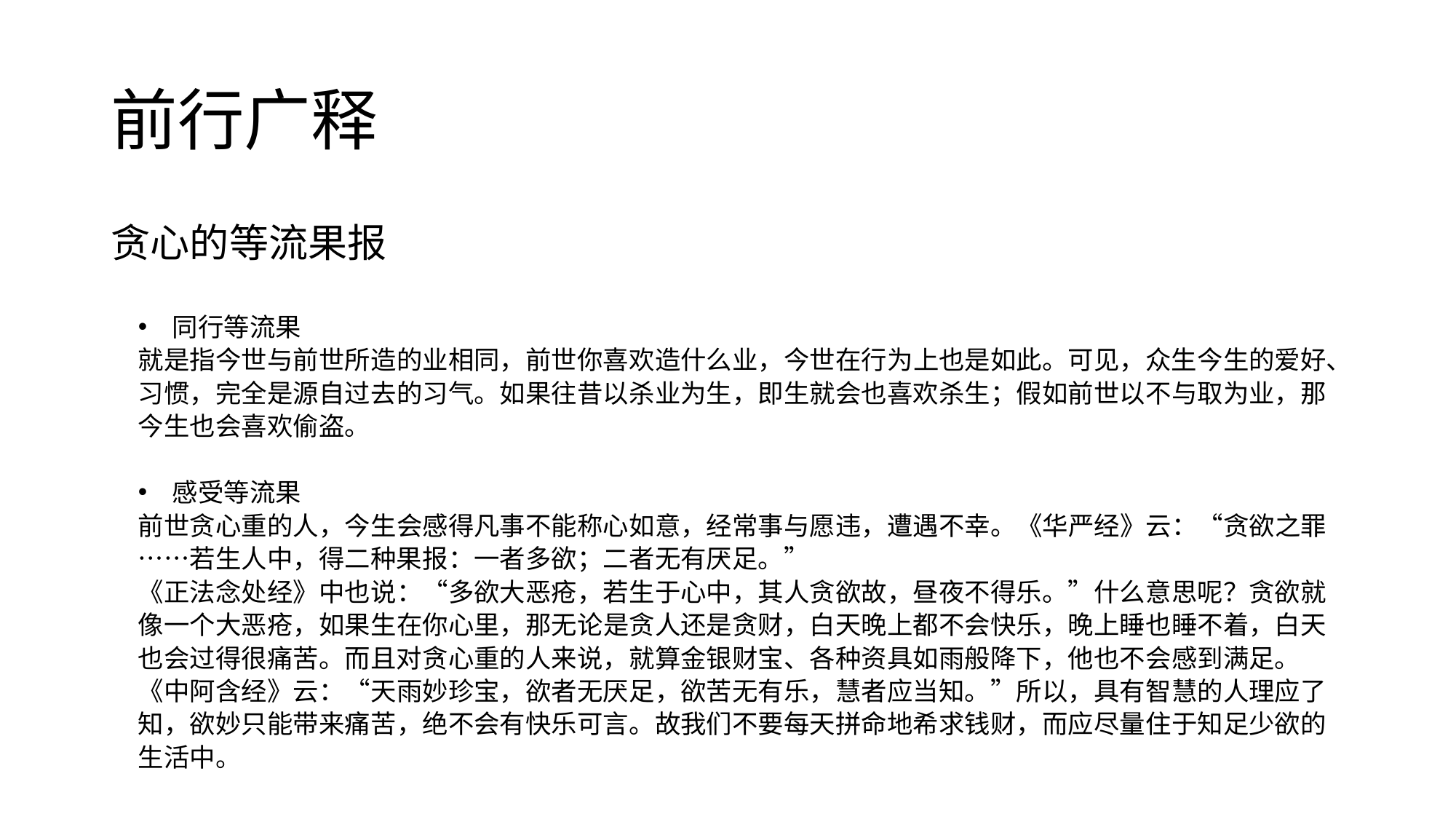

# 前行广释
贪心的等流果报

同行等流果
就是指今世与前世所造的业相同，前世你喜欢造什么业，今世在行为上也是如此。可见，众生今生的爱好、习惯，完全是源自过去的习气。如果往昔以杀业为生，即生就会也喜欢杀生；假如前世以不与取为业，那今生也会喜欢偷盗。

感受等流果
前世贪心重的人，今生会感得凡事不能称心如意，经常事与愿违，遭遇不幸。《华严经》云：“贪欲之罪……若生人中，得二种果报：一者多欲；二者无有厌足。”
《正法念处经》中也说：“多欲大恶疮，若生于心中，其人贪欲故，昼夜不得乐。”什么意思呢？贪欲就像一个大恶疮，如果生在你心里，那无论是贪人还是贪财，白天晚上都不会快乐，晚上睡也睡不着，白天也会过得很痛苦。而且对贪心重的人来说，就算金银财宝、各种资具如雨般降下，他也不会感到满足。《中阿含经》云：“天雨妙珍宝，欲者无厌足，欲苦无有乐，慧者应当知。”所以，具有智慧的人理应了知，欲妙只能带来痛苦，绝不会有快乐可言。故我们不要每天拼命地希求钱财，而应尽量住于知足少欲的生活中。